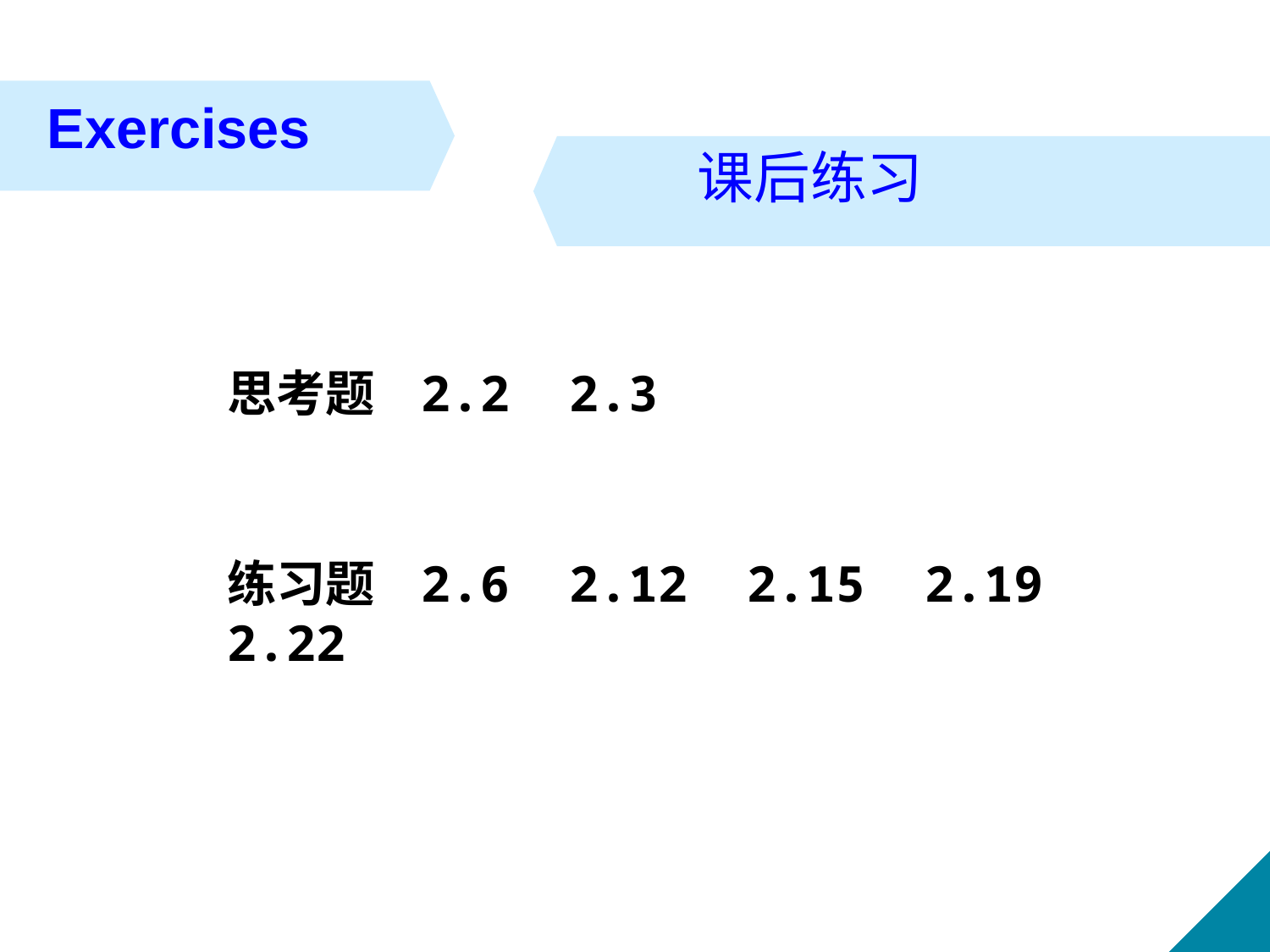

Exercises
课后练习
思考题   2.2  2.3
练习题   2.6  2.12  2.15  2.19  2.22